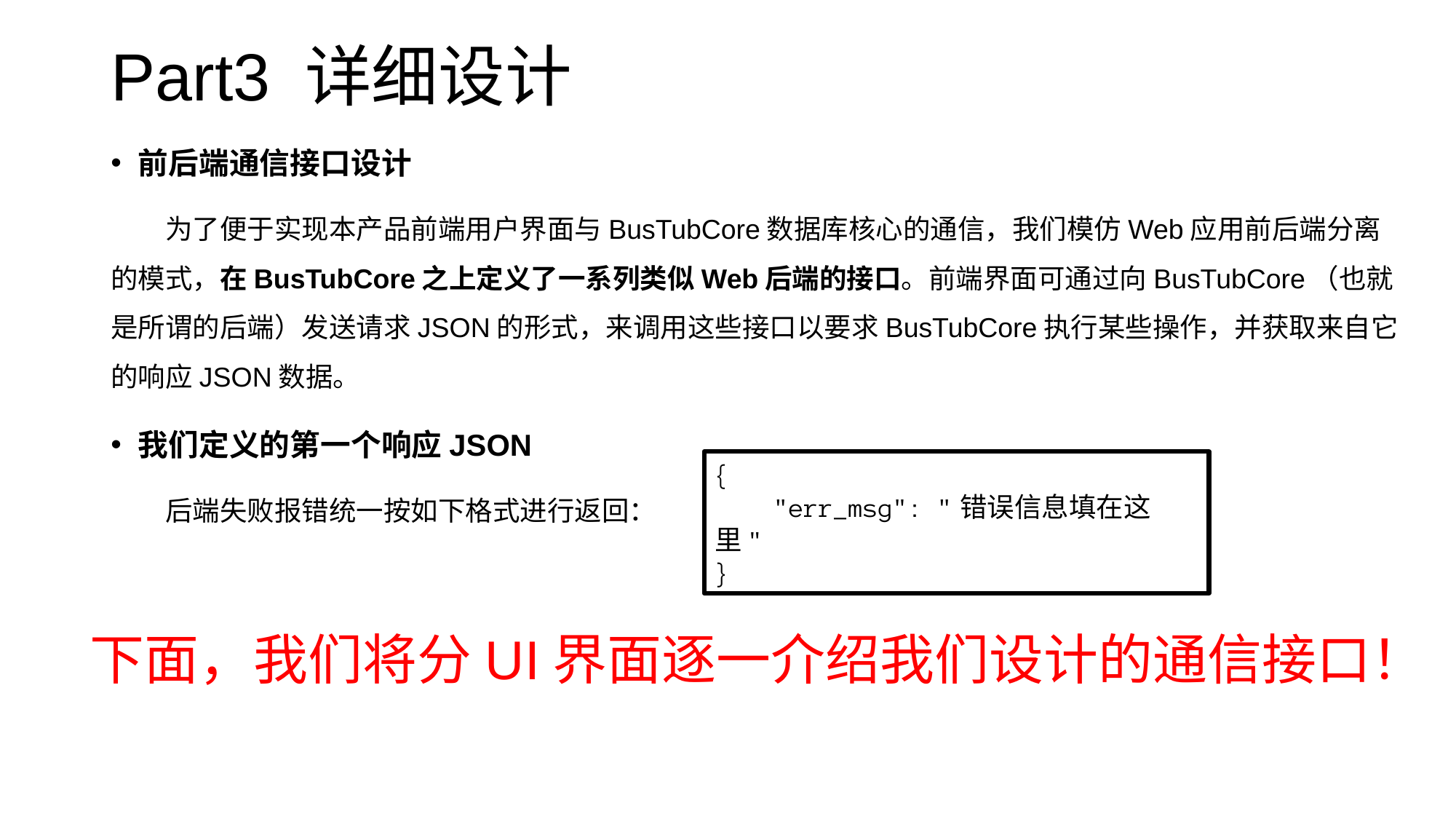

# Part3 详细设计
前后端通信接口设计
为了便于实现本产品前端用户界面与BusTubCore数据库核心的通信，我们模仿Web应用前后端分离的模式，在BusTubCore之上定义了一系列类似Web后端的接口。前端界面可通过向BusTubCore（也就是所谓的后端）发送请求JSON的形式，来调用这些接口以要求BusTubCore执行某些操作，并获取来自它的响应JSON数据。
我们定义的第一个响应JSON
后端失败报错统一按如下格式进行返回：

{
    "err_msg": "错误信息填在这里"
}
下面，我们将分UI界面逐一介绍我们设计的通信接口！